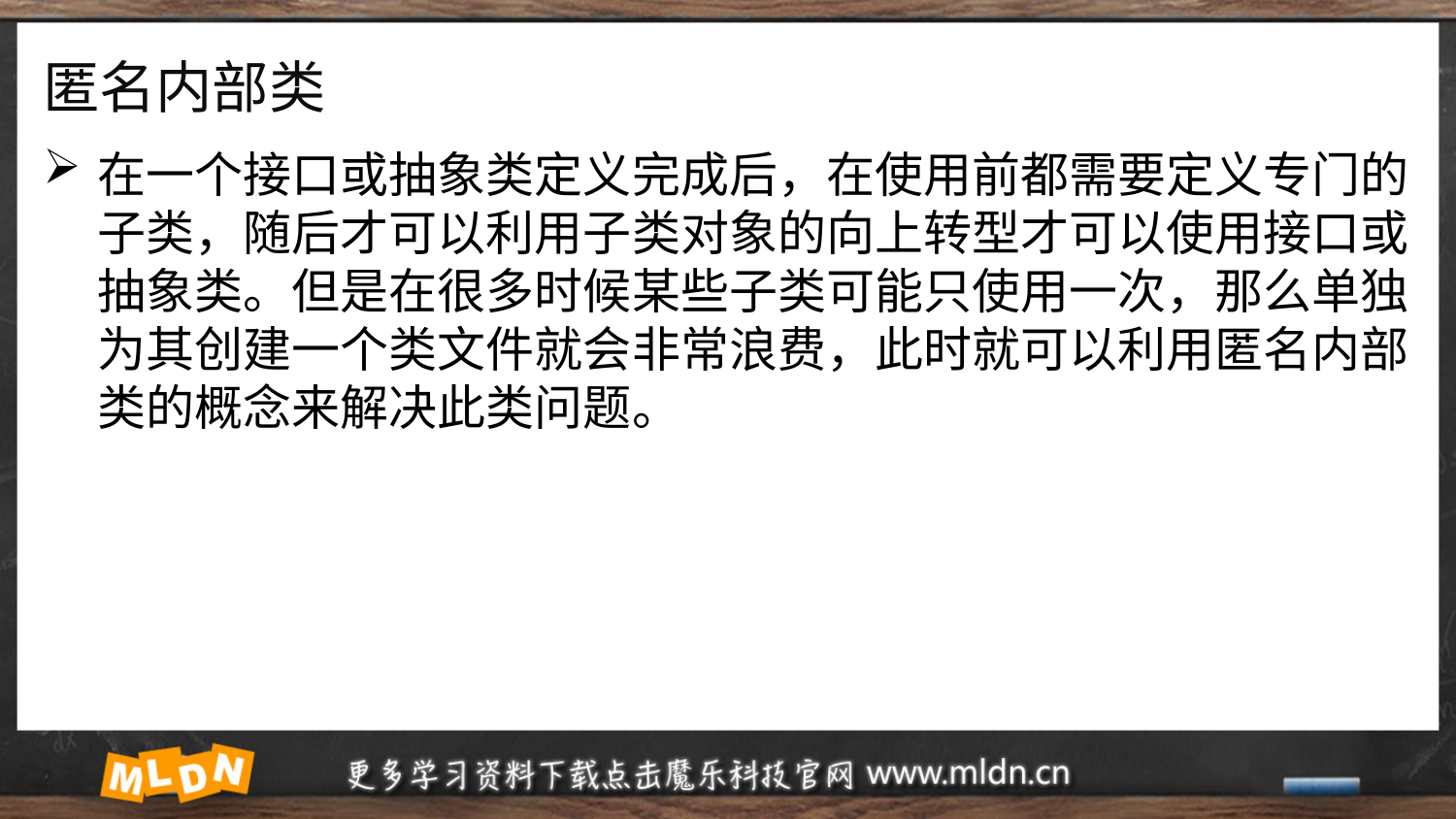

# 匿名内部类
在一个接口或抽象类定义完成后，在使用前都需要定义专门的子类，随后才可以利用子类对象的向上转型才可以使用接口或抽象类。但是在很多时候某些子类可能只使用一次，那么单独为其创建一个类文件就会非常浪费，此时就可以利用匿名内部类的概念来解决此类问题。